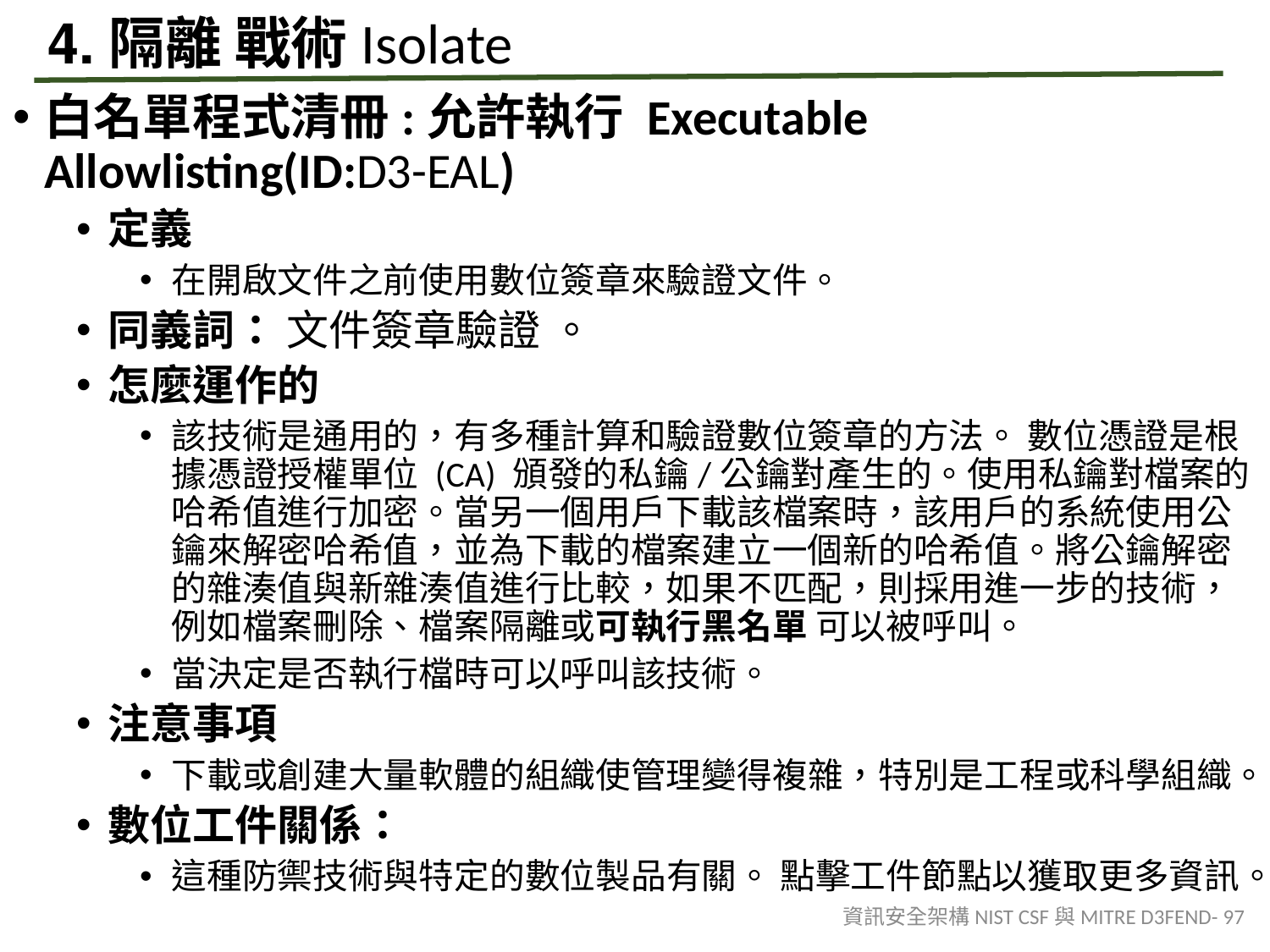

# 4.隔離 戰術Isolate
白名單程式清冊:允許執行 Executable Allowlisting(ID:D3-EAL)
定義
在開啟文件之前使用數位簽章來驗證文件。
同義詞： 文件簽章驗證 。
怎麼運作的
該技術是通用的，有多種計算和驗證數位簽章的方法。 數位憑證是根據憑證授權單位 (CA) 頒發的私鑰/公鑰對產生的。使用私鑰對檔案的哈希值進行加密。當另一個用戶下載該檔案時，該用戶的系統使用公鑰來解密哈希值，並為下載的檔案建立一個新的哈希值。將公鑰解密的雜湊值與新雜湊值進行比較，如果不匹配，則採用進一步的技術，例如檔案刪除、檔案隔離或可執行黑名單 可以被呼叫。
當決定是否執行檔時可以呼叫該技術。
注意事項
下載或創建大量軟體的組織使管理變得複雜，特別是工程或科學組織。
數位工件關係：
這種防禦技術與特定的數位製品有關。 點擊工件節點以獲取更多資訊。
資訊安全架構NIST CSF與MITRE D3FEND- 97